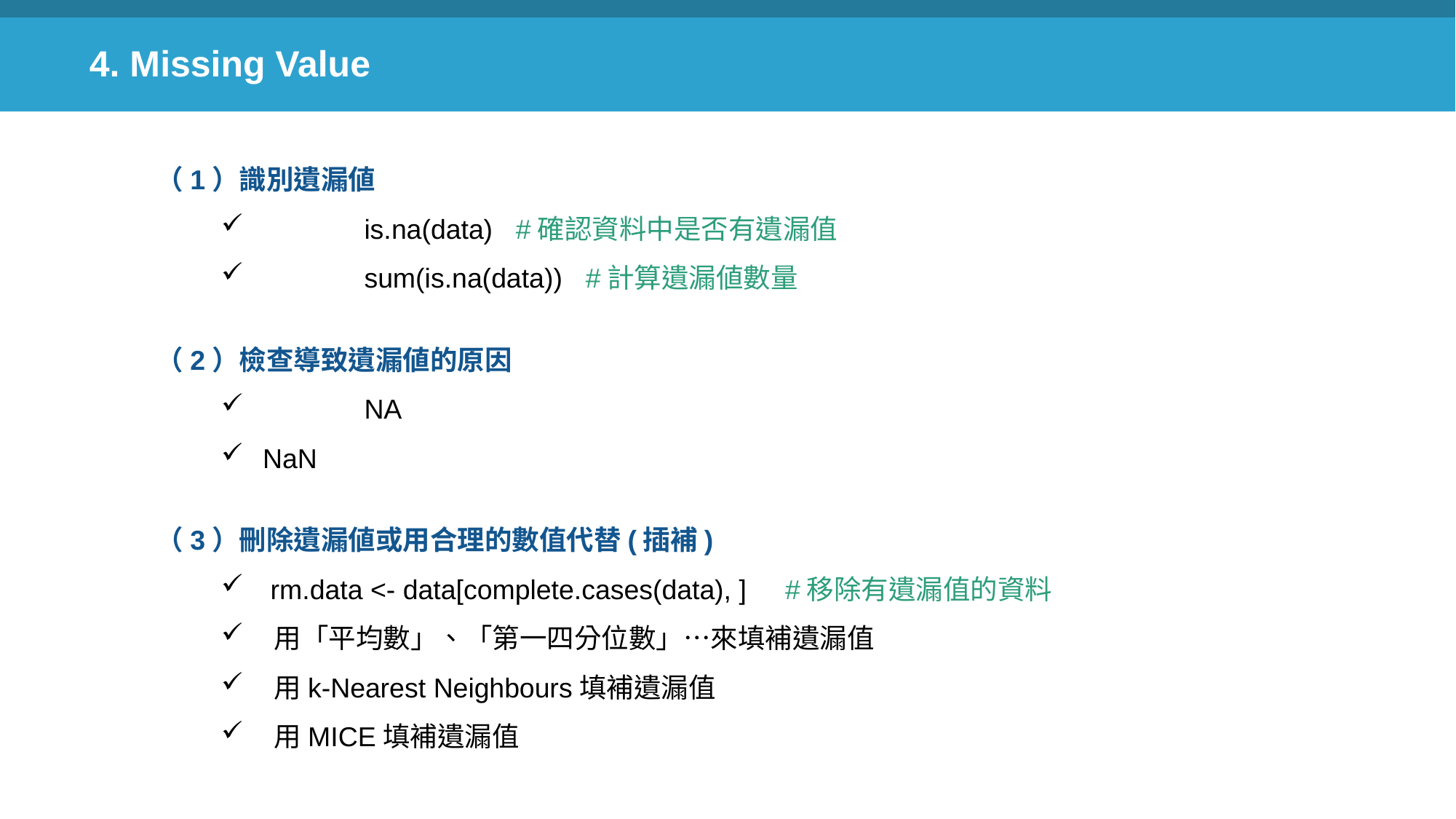

4. Missing Value
（1）識別遺漏値
	is.na(data)   #確認資料中是否有遺漏值
	sum(is.na(data))   #計算遺漏値數量

（2）檢查導致遺漏値的原因
	NA
 NaN

（3）刪除遺漏値或用合理的數值代替(插補)
  rm.data <- data[complete.cases(data), ]     #移除有遺漏值的資料
  用「平均數」、「第一四分位數」…來填補遺漏值
  用k-Nearest Neighbours填補遺漏值
  用MICE填補遺漏值